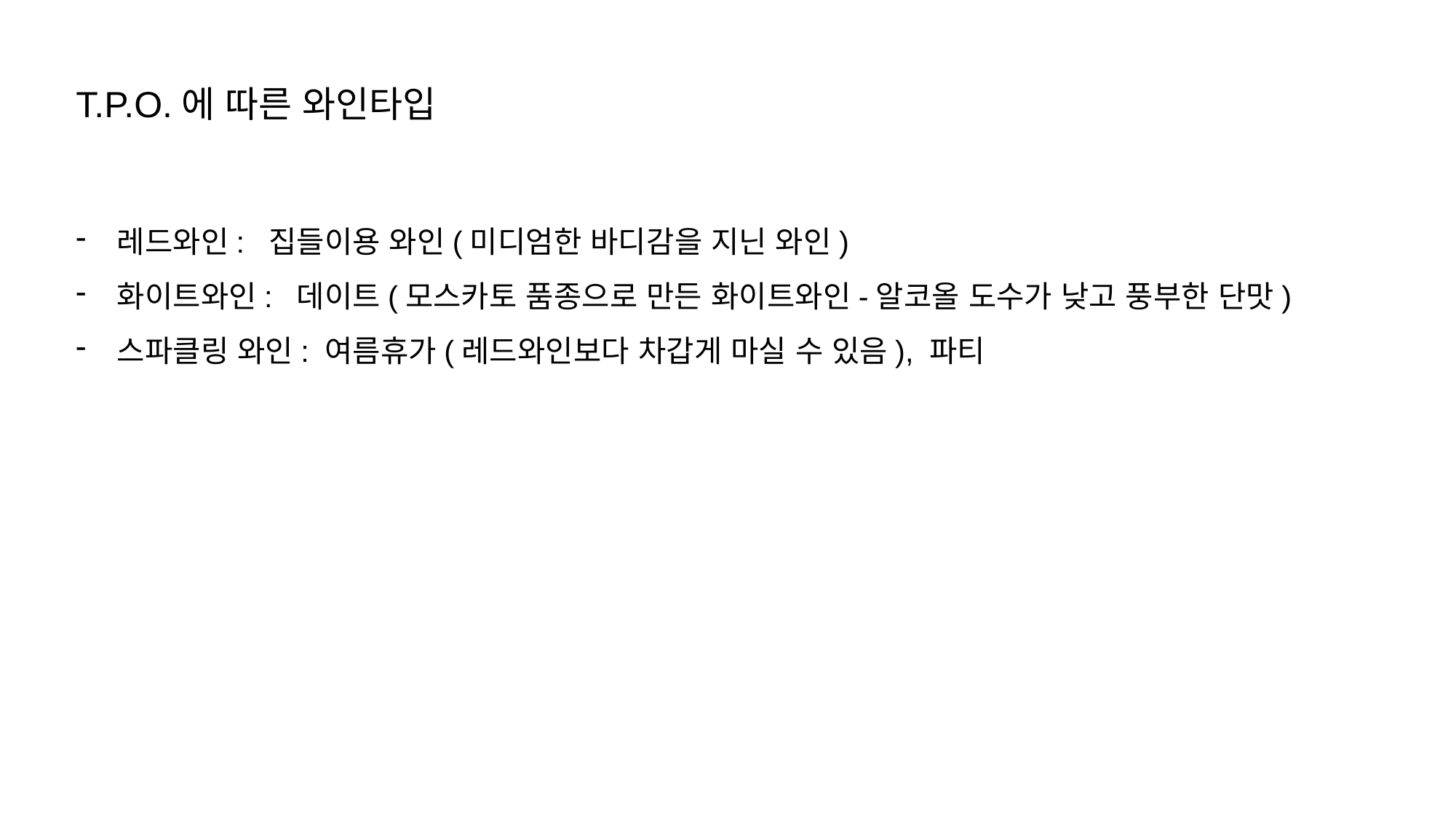

T.P.O.에 따른 와인타입
레드와인:  집들이용 와인(미디엄한 바디감을 지닌 와인)
화이트와인:  데이트(모스카토 품종으로 만든 화이트와인-알코올 도수가 낮고 풍부한 단맛)
스파클링 와인: 여름휴가(레드와인보다 차갑게 마실 수 있음), 파티